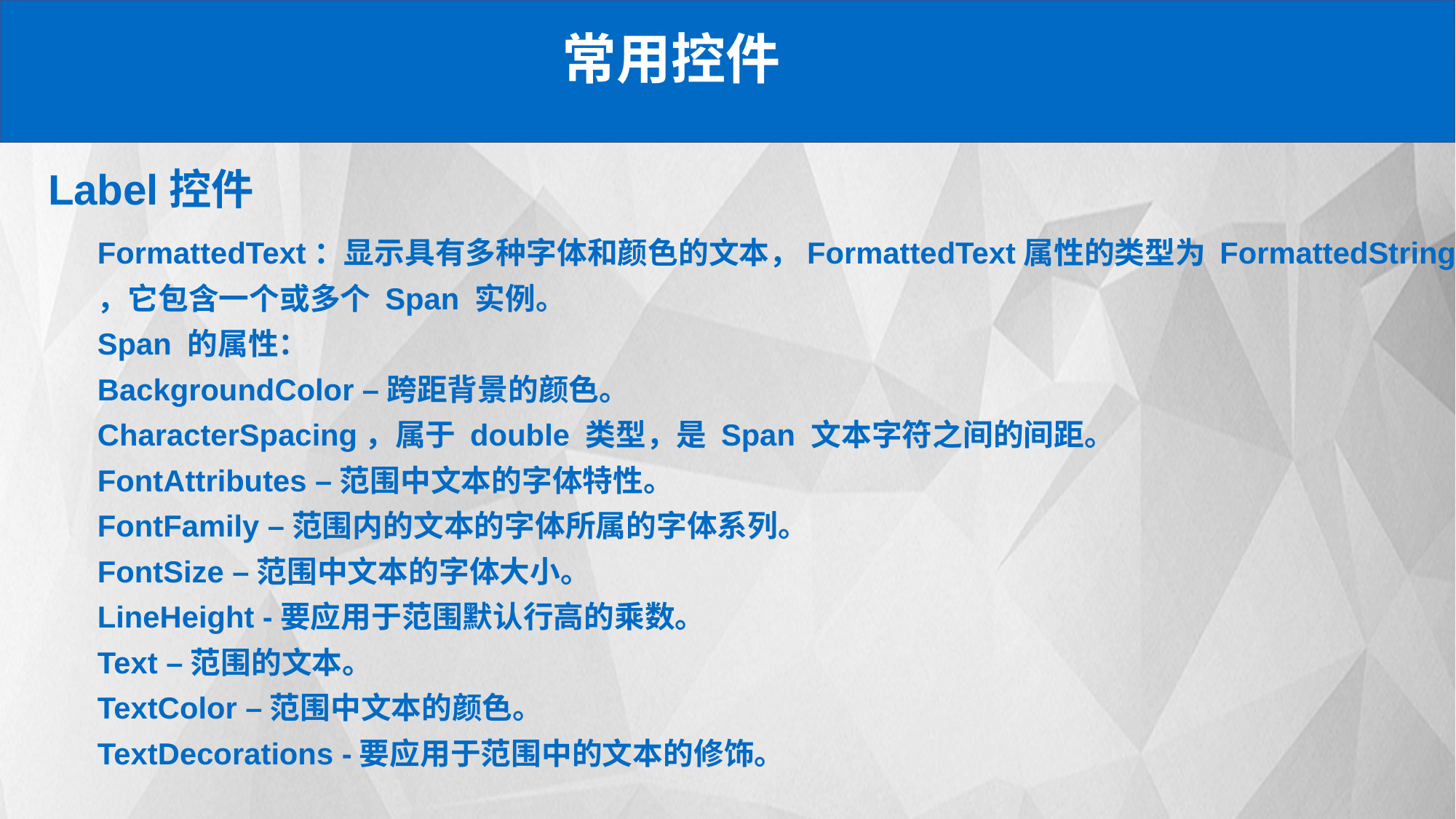

常用控件
Label控件
FormattedText：显示具有多种字体和颜色的文本，FormattedText属性的类型为 FormattedString ，它包含一个或多个 Span 实例。
Span 的属性：
BackgroundColor –跨距背景的颜色。
CharacterSpacing，属于 double 类型，是 Span 文本字符之间的间距。
FontAttributes –范围中文本的字体特性。
FontFamily –范围内的文本的字体所属的字体系列。
FontSize –范围中文本的字体大小。
LineHeight -要应用于范围默认行高的乘数。
Text –范围的文本。
TextColor –范围中文本的颜色。
TextDecorations -要应用于范围中的文本的修饰。